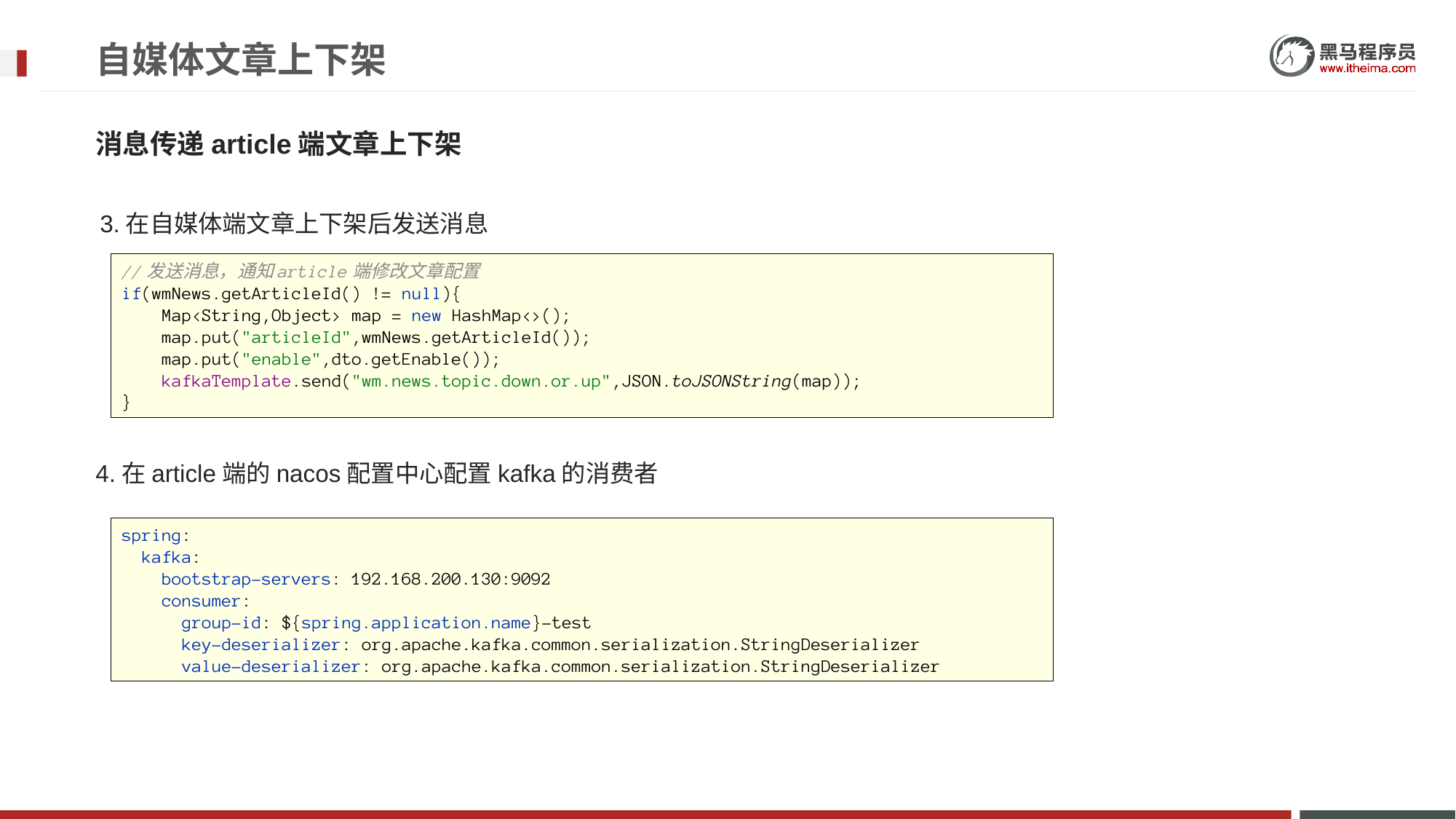

# 自媒体文章上下架
消息传递article端文章上下架
3.在自媒体端文章上下架后发送消息
//发送消息，通知article端修改文章配置
if(wmNews.getArticleId() != null){
    Map<String,Object> map = new HashMap<>();
    map.put("articleId",wmNews.getArticleId());
    map.put("enable",dto.getEnable());
    kafkaTemplate.send("wm.news.topic.down.or.up",JSON.toJSONString(map));
}
4.在article端的nacos配置中心配置kafka的消费者
spring:
  kafka:
    bootstrap-servers: 192.168.200.130:9092
    consumer:
      group-id: ${spring.application.name}-test
      key-deserializer: org.apache.kafka.common.serialization.StringDeserializer
      value-deserializer: org.apache.kafka.common.serialization.StringDeserializer